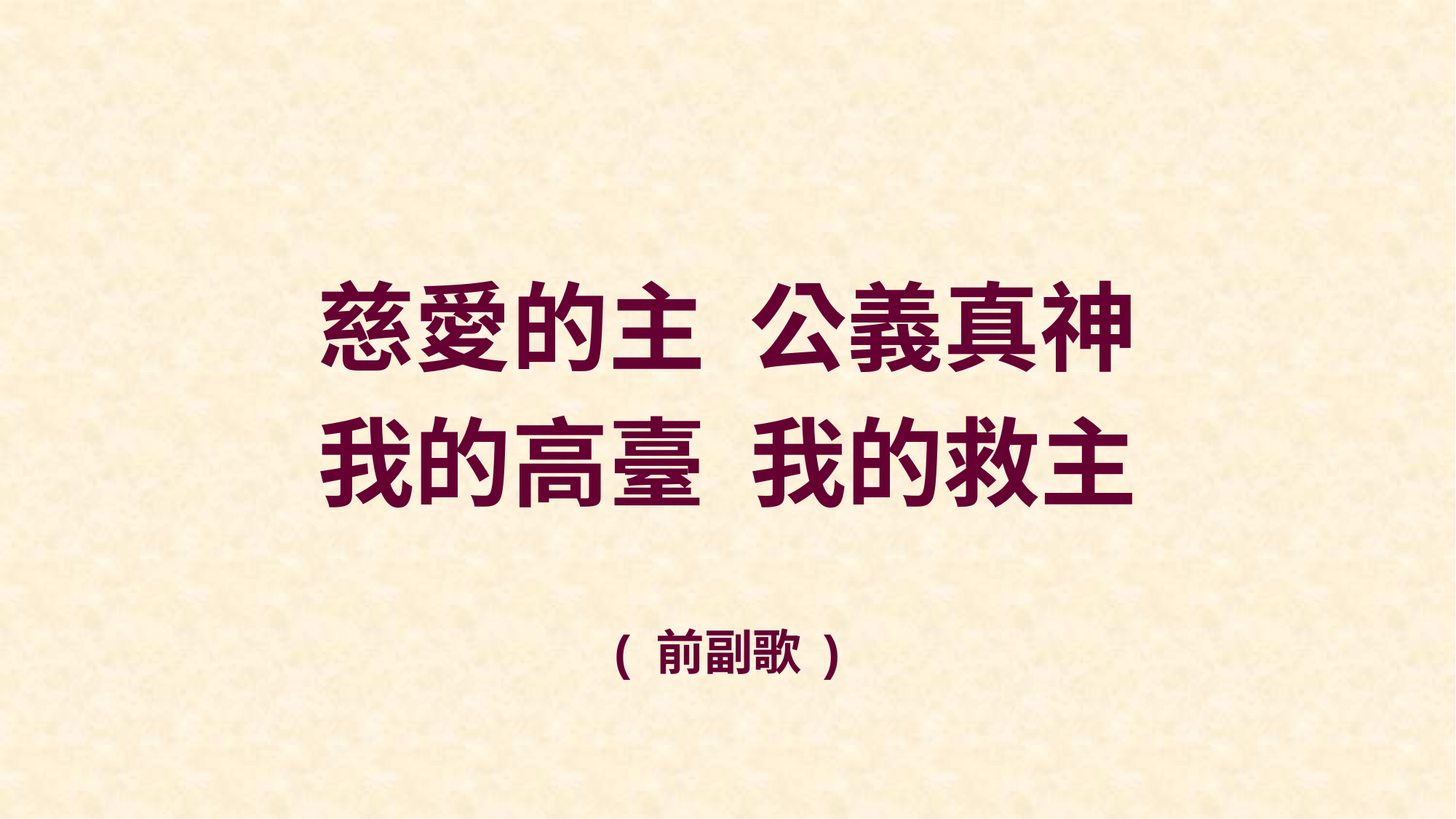

慈愛的主  公義真神
我的高臺  我的救主
( 前副歌 )